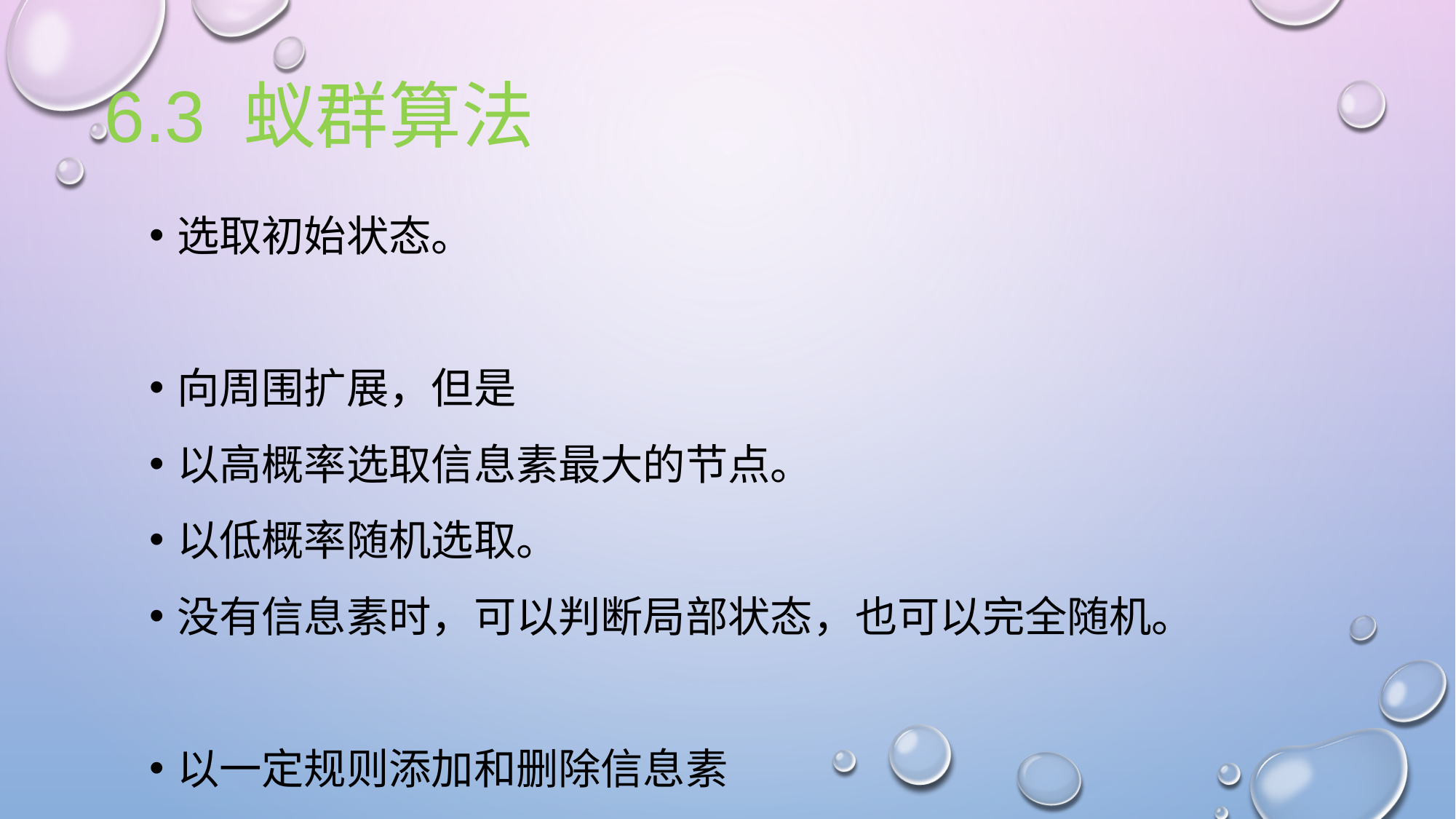

# 6.3 蚁群算法
选取初始状态。

向周围扩展，但是
以高概率选取信息素最大的节点。
以低概率随机选取。
没有信息素时，可以判断局部状态，也可以完全随机。

以一定规则添加和删除信息素